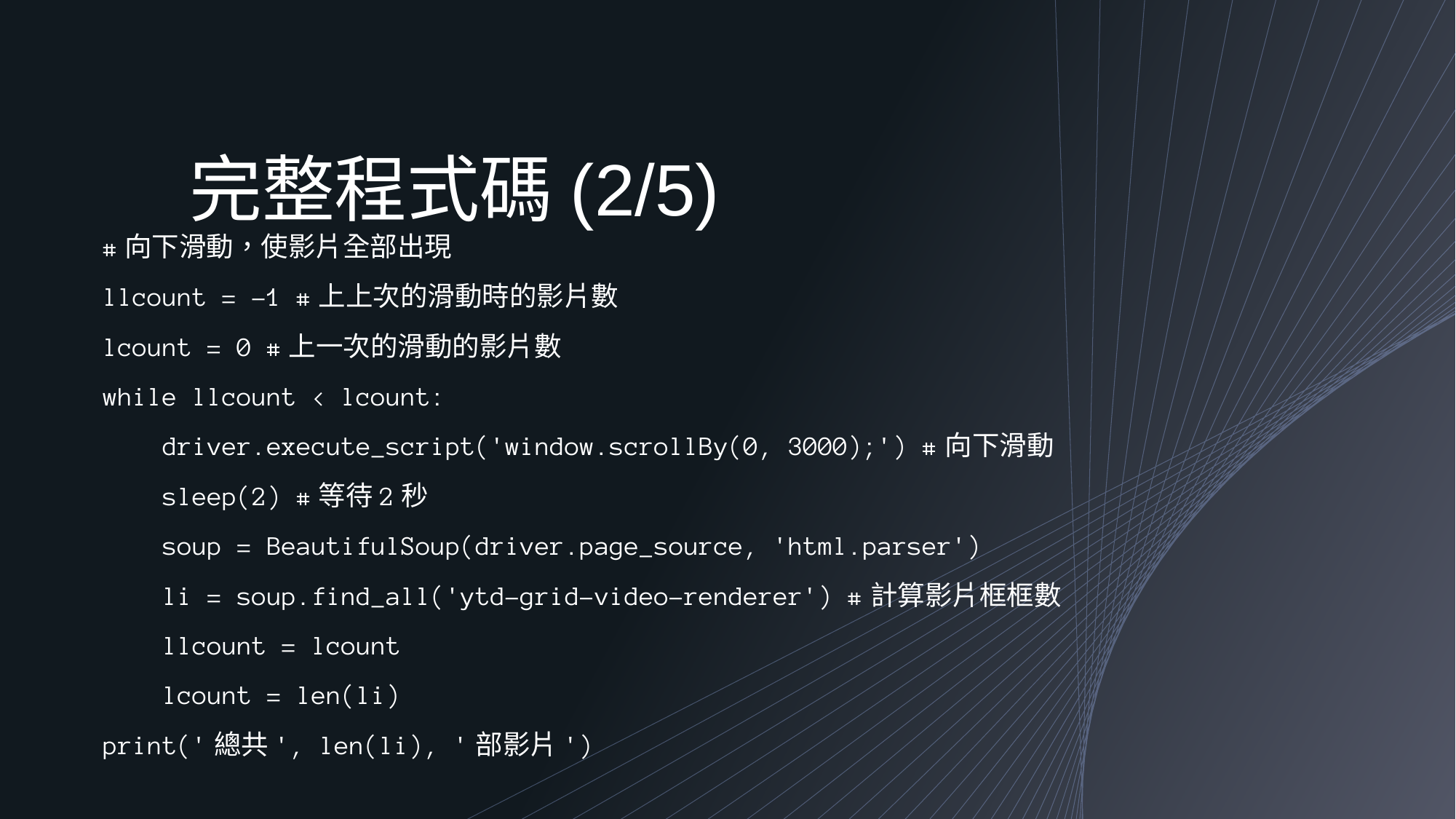

# 完整程式碼(2/5)
#向下滑動，使影片全部出現
llcount = -1 #上上次的滑動時的影片數
lcount = 0 #上一次的滑動的影片數
while llcount < lcount:
    driver.execute_script('window.scrollBy(0, 3000);') #向下滑動
    sleep(2) #等待2秒
    soup = BeautifulSoup(driver.page_source, 'html.parser')
    li = soup.find_all('ytd-grid-video-renderer') #計算影片框框數
    llcount = lcount
    lcount = len(li)
print('總共', len(li), '部影片')